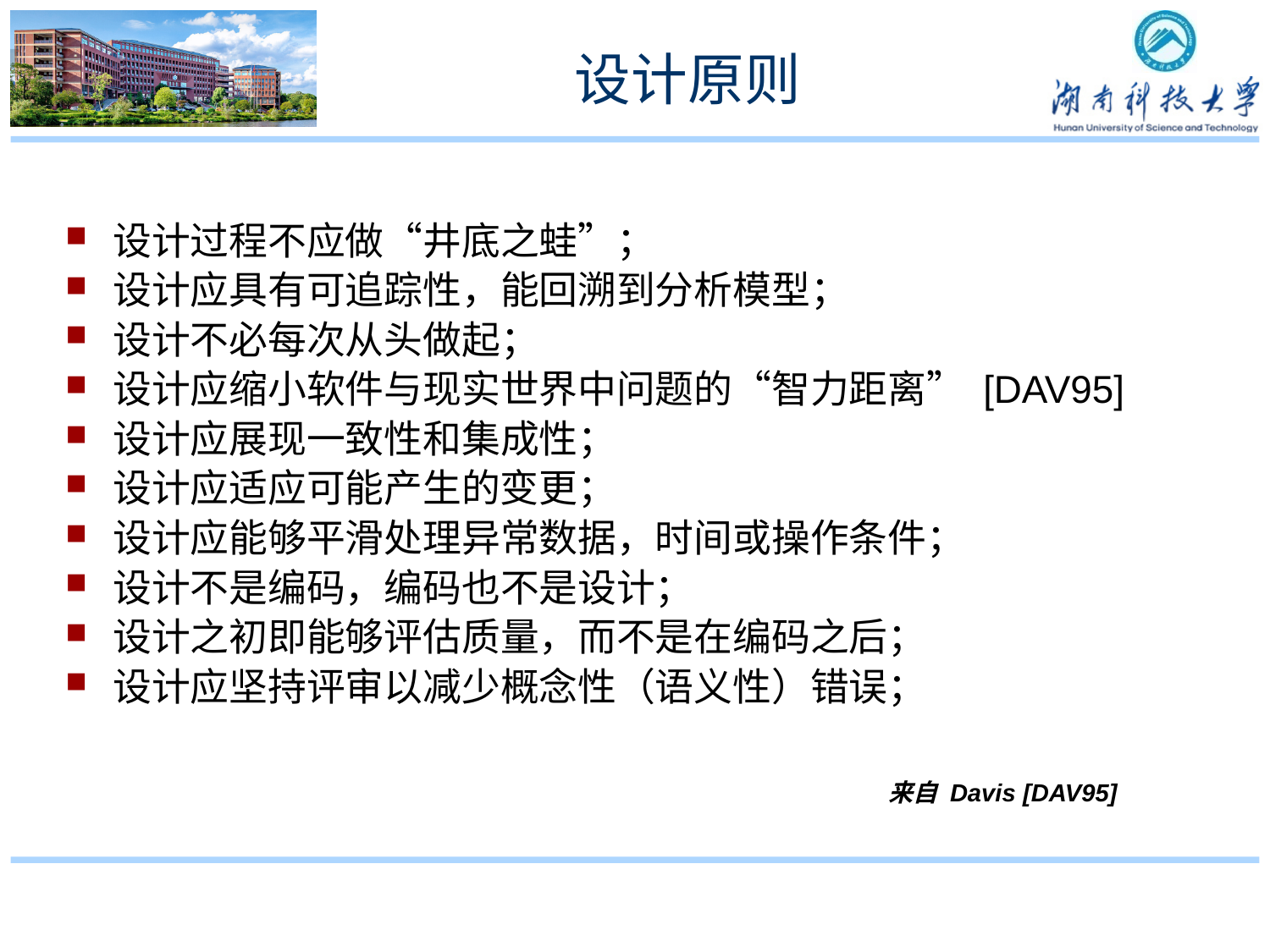

# 设计原则
设计过程不应做“井底之蛙”；
设计应具有可追踪性，能回溯到分析模型；
设计不必每次从头做起；
设计应缩小软件与现实世界中问题的“智力距离” [DAV95]
设计应展现一致性和集成性；
设计应适应可能产生的变更；
设计应能够平滑处理异常数据，时间或操作条件；
设计不是编码，编码也不是设计；
设计之初即能够评估质量，而不是在编码之后；
设计应坚持评审以减少概念性（语义性）错误；
来自 Davis [DAV95]
7